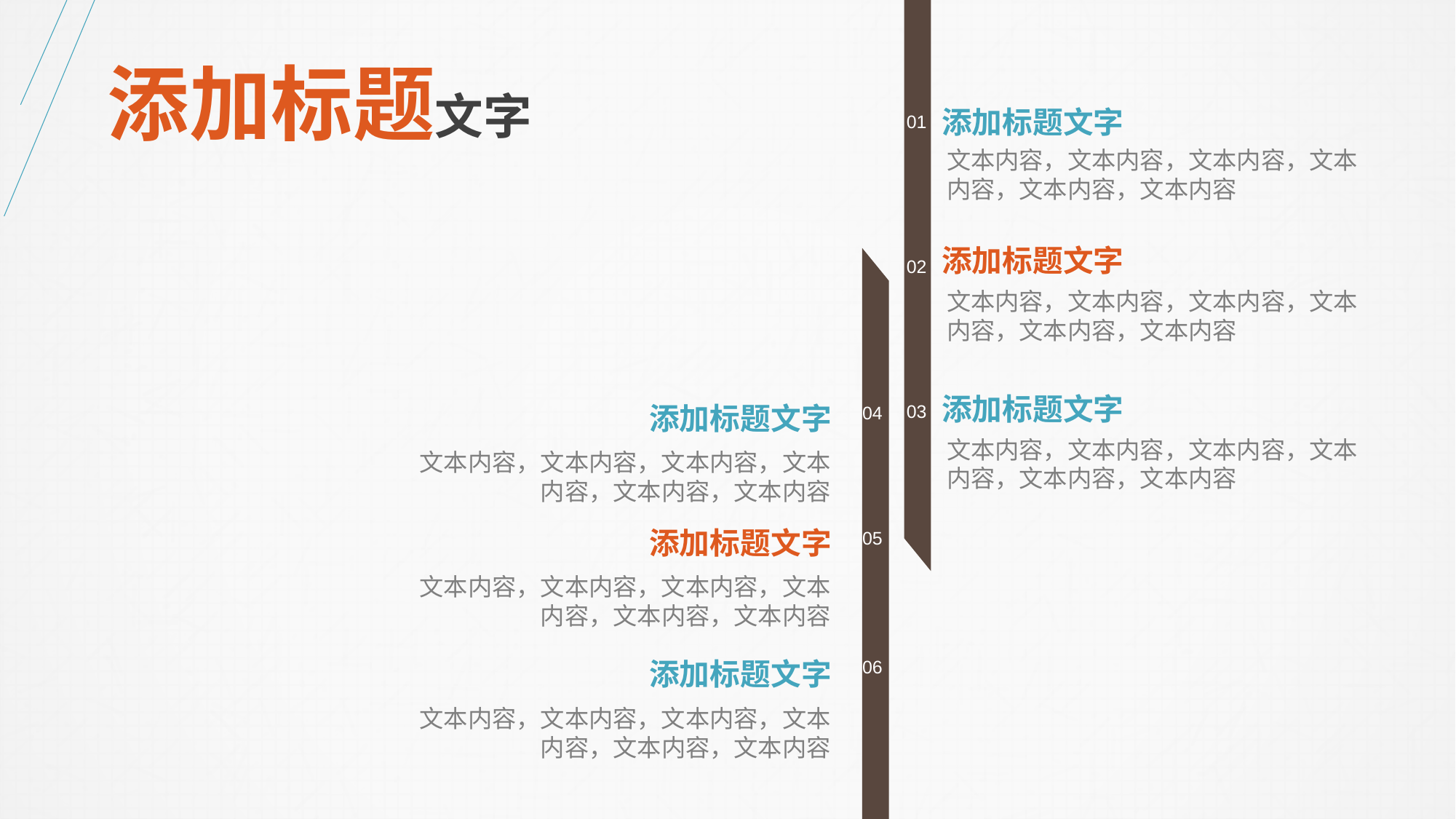

添加标题文字
添加标题文字
01
文本内容，文本内容，文本内容，文本内容，文本内容，文本内容
添加标题文字

02
文本内容，文本内容，文本内容，文本内容，文本内容，文本内容
添加标题文字
添加标题文字
03
04
文本内容，文本内容，文本内容，文本内容，文本内容，文本内容
文本内容，文本内容，文本内容，文本内容，文本内容，文本内容
添加标题文字
05
文本内容，文本内容，文本内容，文本内容，文本内容，文本内容
添加标题文字
06
文本内容，文本内容，文本内容，文本内容，文本内容，文本内容